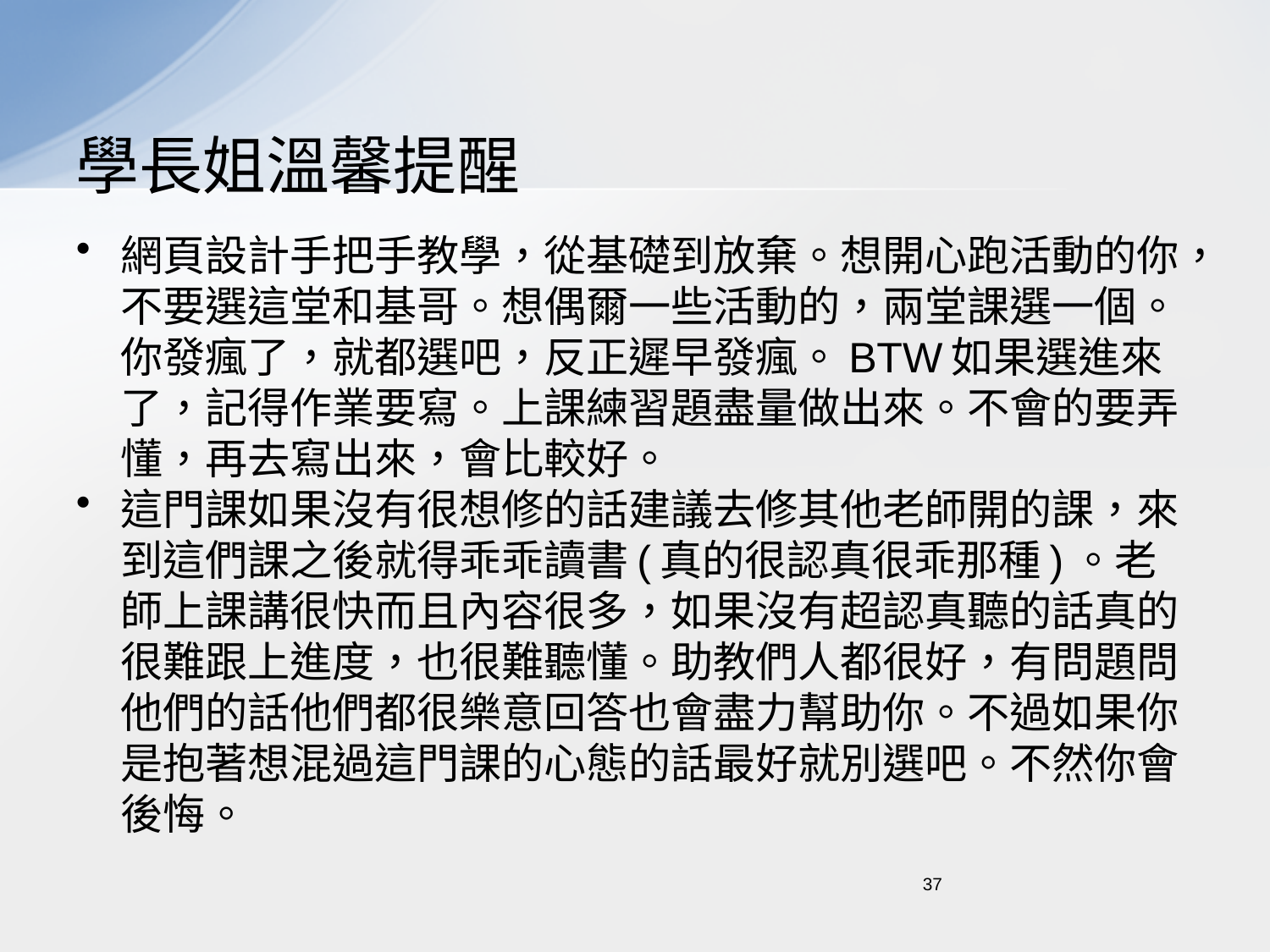

# 學長姐溫馨提醒
網頁設計手把手教學，從基礎到放棄。想開心跑活動的你，不要選這堂和基哥。想偶爾一些活動的，兩堂課選一個。你發瘋了，就都選吧，反正遲早發瘋。BTW如果選進來了，記得作業要寫。上課練習題盡量做出來。不會的要弄懂，再去寫出來，會比較好。
這門課如果沒有很想修的話建議去修其他老師開的課，來到這們課之後就得乖乖讀書(真的很認真很乖那種)。老師上課講很快而且內容很多，如果沒有超認真聽的話真的很難跟上進度，也很難聽懂。助教們人都很好，有問題問他們的話他們都很樂意回答也會盡力幫助你。不過如果你是抱著想混過這門課的心態的話最好就別選吧。不然你會後悔。

37